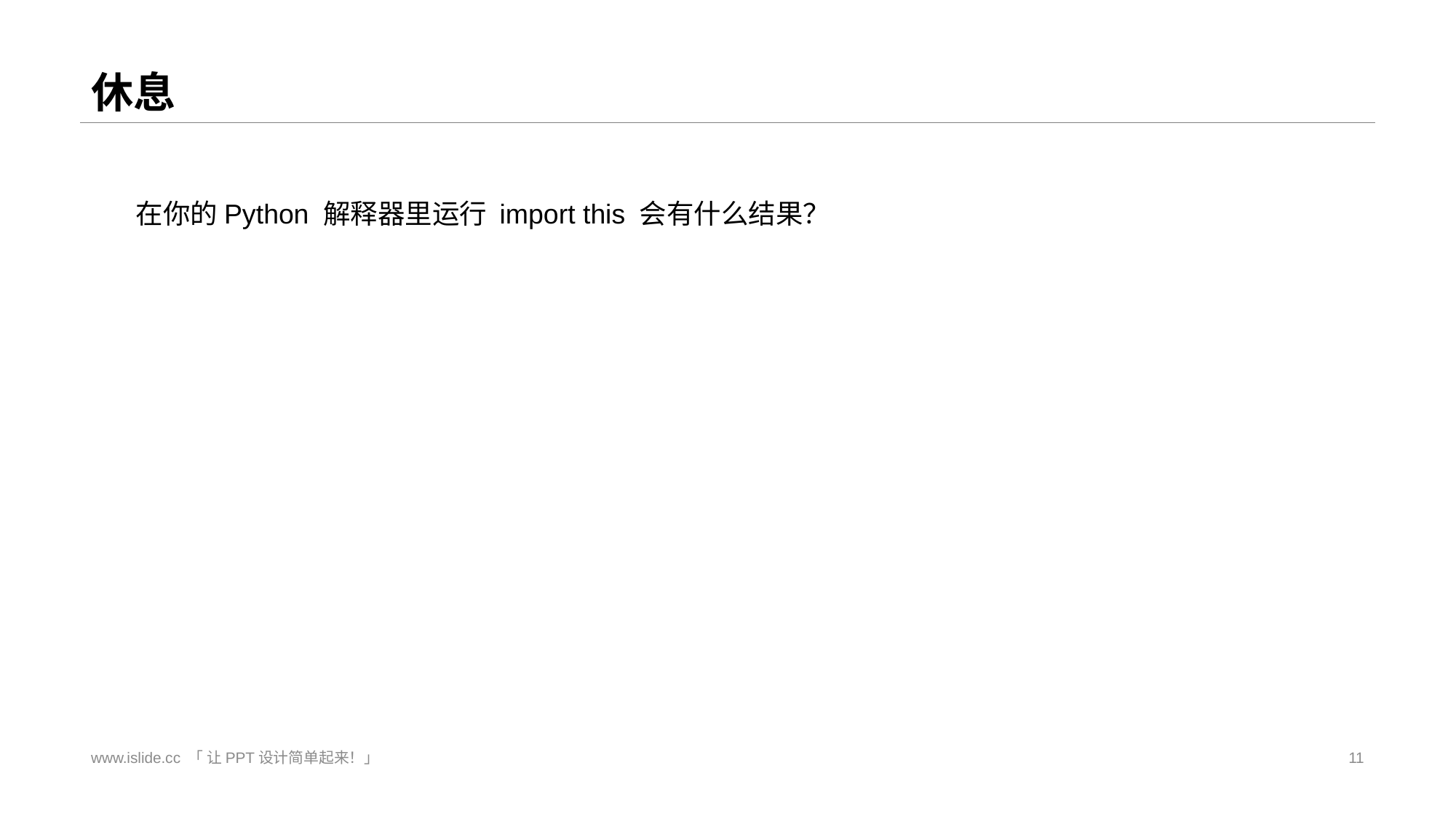

# 休息
在你的Python 解释器里运行 import this 会有什么结果？
www.islide.cc 「 让PPT设计简单起来！」
11